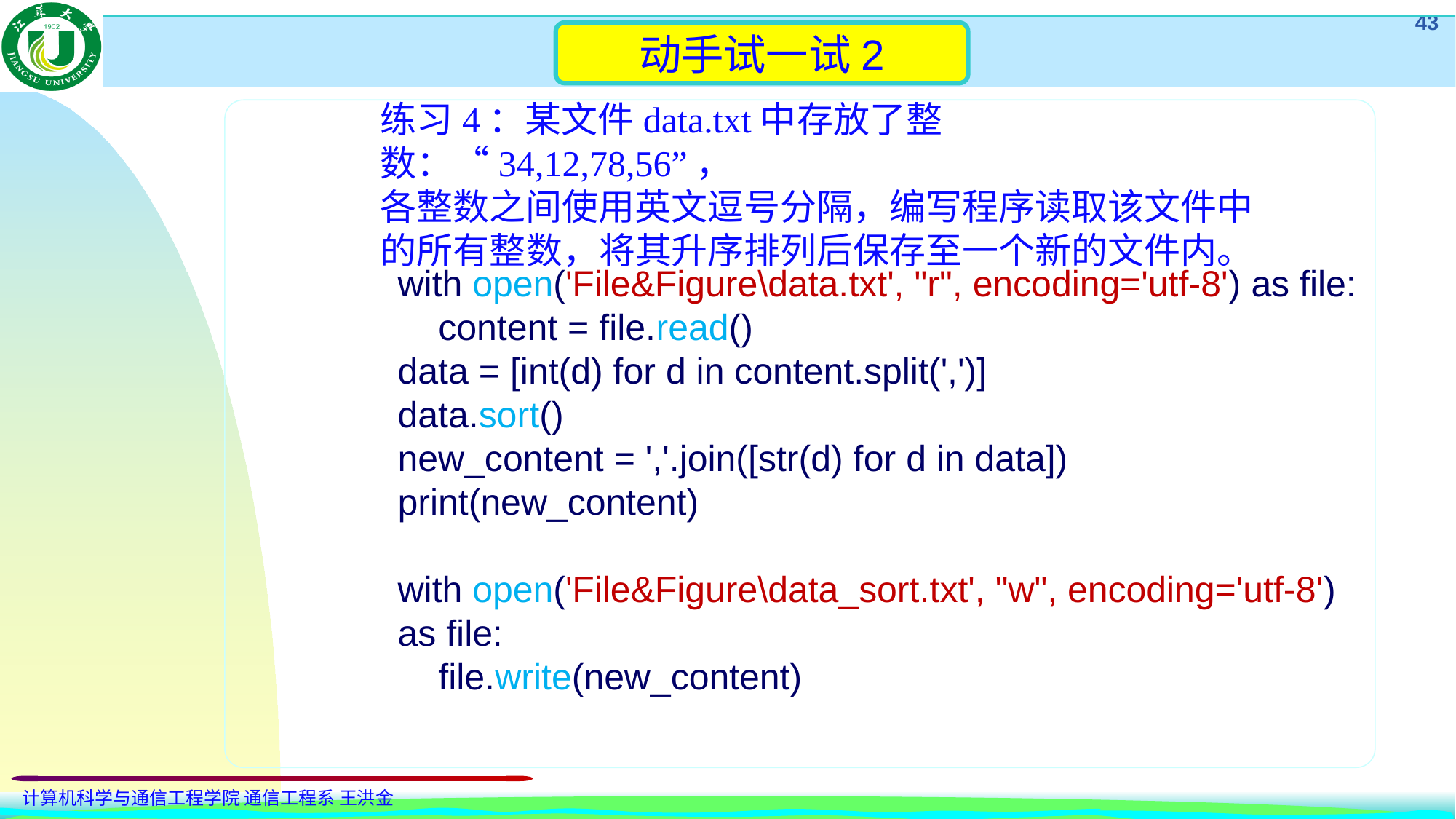

动手试一试2
练习4：某文件data.txt中存放了整数：“34,12,78,56”，
各整数之间使用英文逗号分隔，编写程序读取该文件中的所有整数，将其升序排列后保存至一个新的文件内。
with open('File&Figure\data.txt', "r", encoding='utf-8') as file:
    content = file.read()
data = [int(d) for d in content.split(',')]
data.sort()
new_content = ','.join([str(d) for d in data])
print(new_content)

with open('File&Figure\data_sort.txt', "w", encoding='utf-8') as file:
    file.write(new_content)